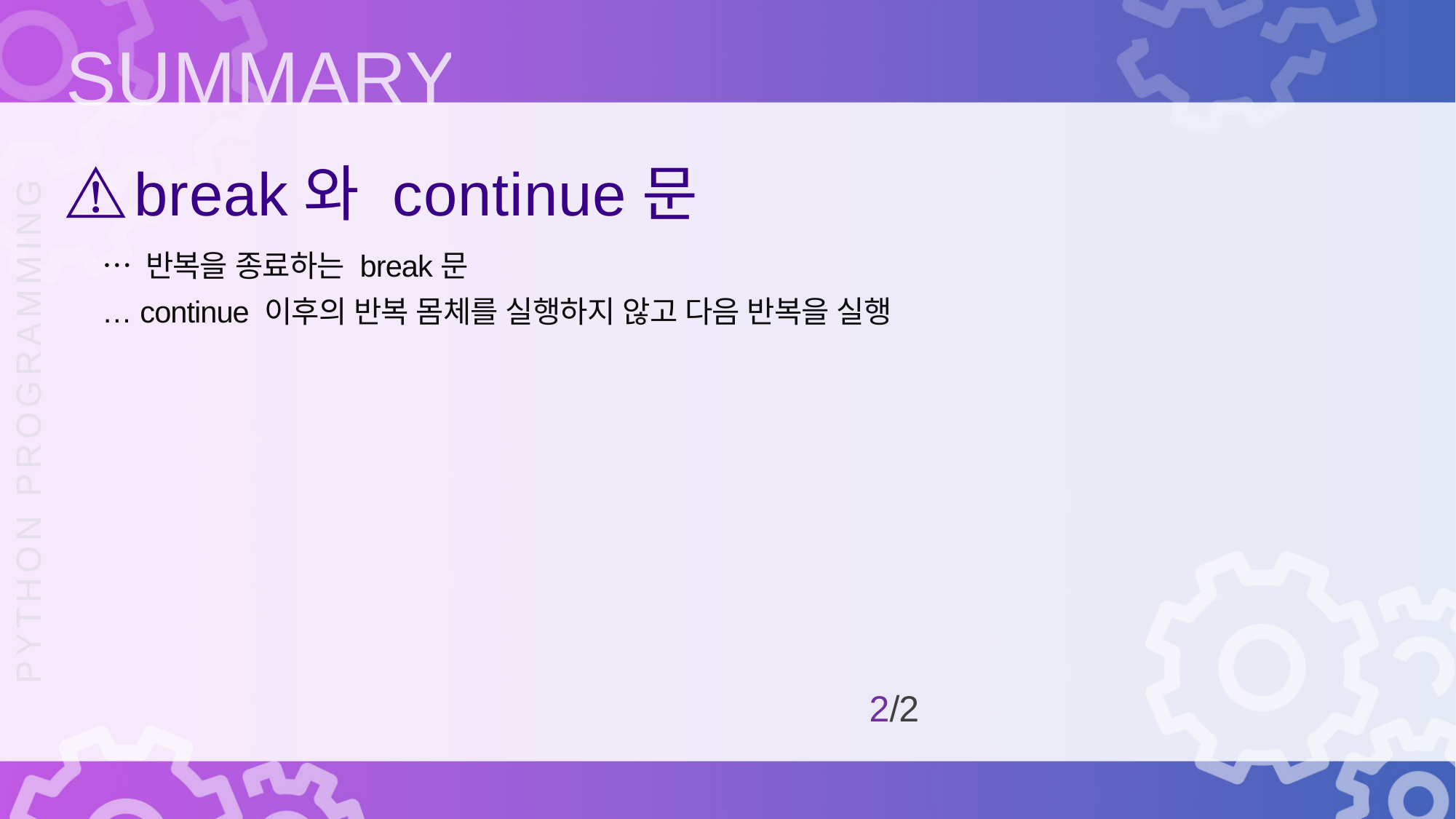

break와 continue문
… 반복을 종료하는 break문
… continue 이후의 반복 몸체를 실행하지 않고 다음 반복을 실행
2/2